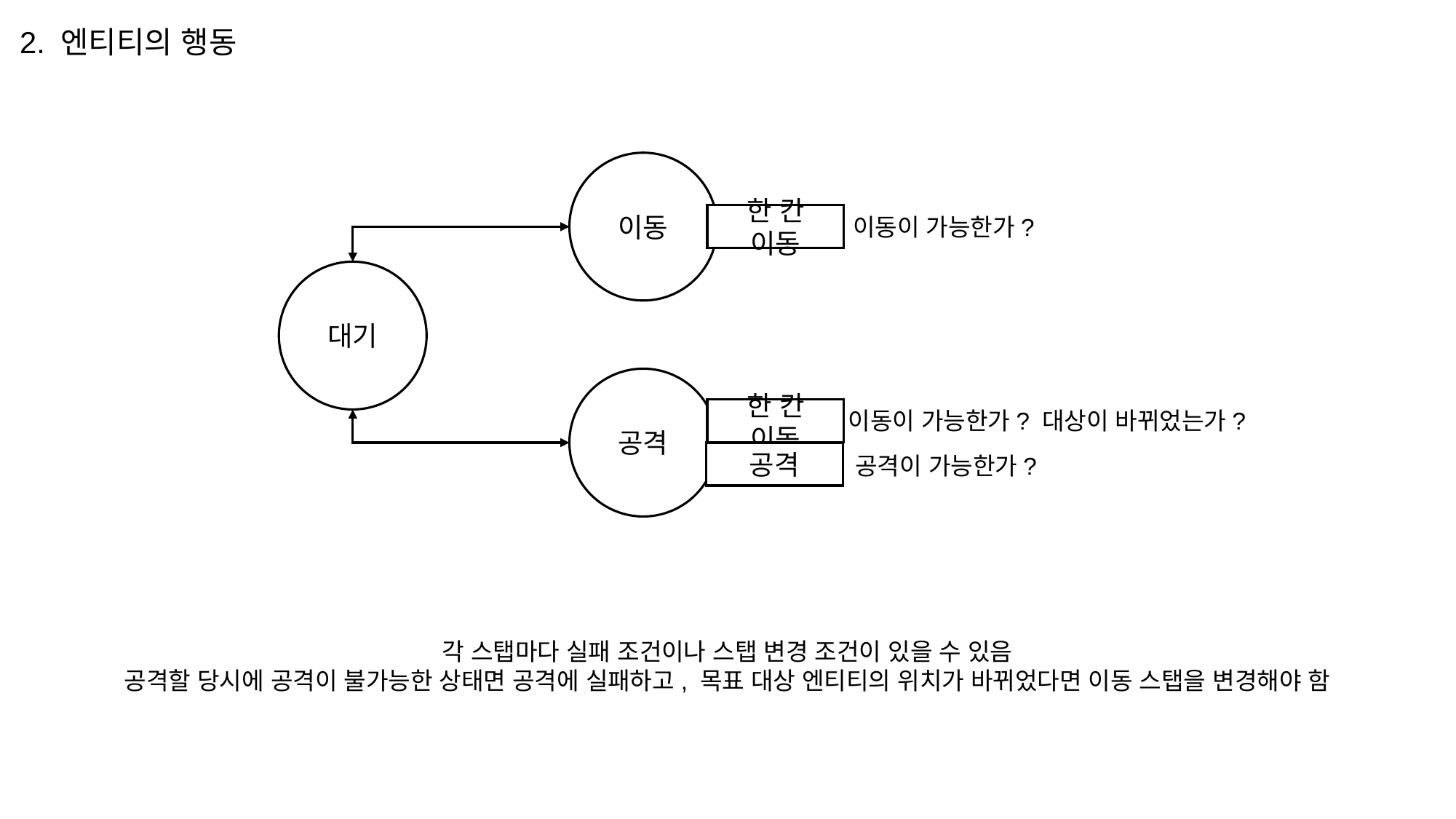

2. 엔티티의 행동
이동
한 칸 이동
이동이 가능한가?
대기
공격
한 칸 이동
이동이 가능한가? 대상이 바뀌었는가?
공격
공격이 가능한가?
각 스탭마다 실패 조건이나 스탭 변경 조건이 있을 수 있음
공격할 당시에 공격이 불가능한 상태면 공격에 실패하고, 목표 대상 엔티티의 위치가 바뀌었다면 이동 스탭을 변경해야 함